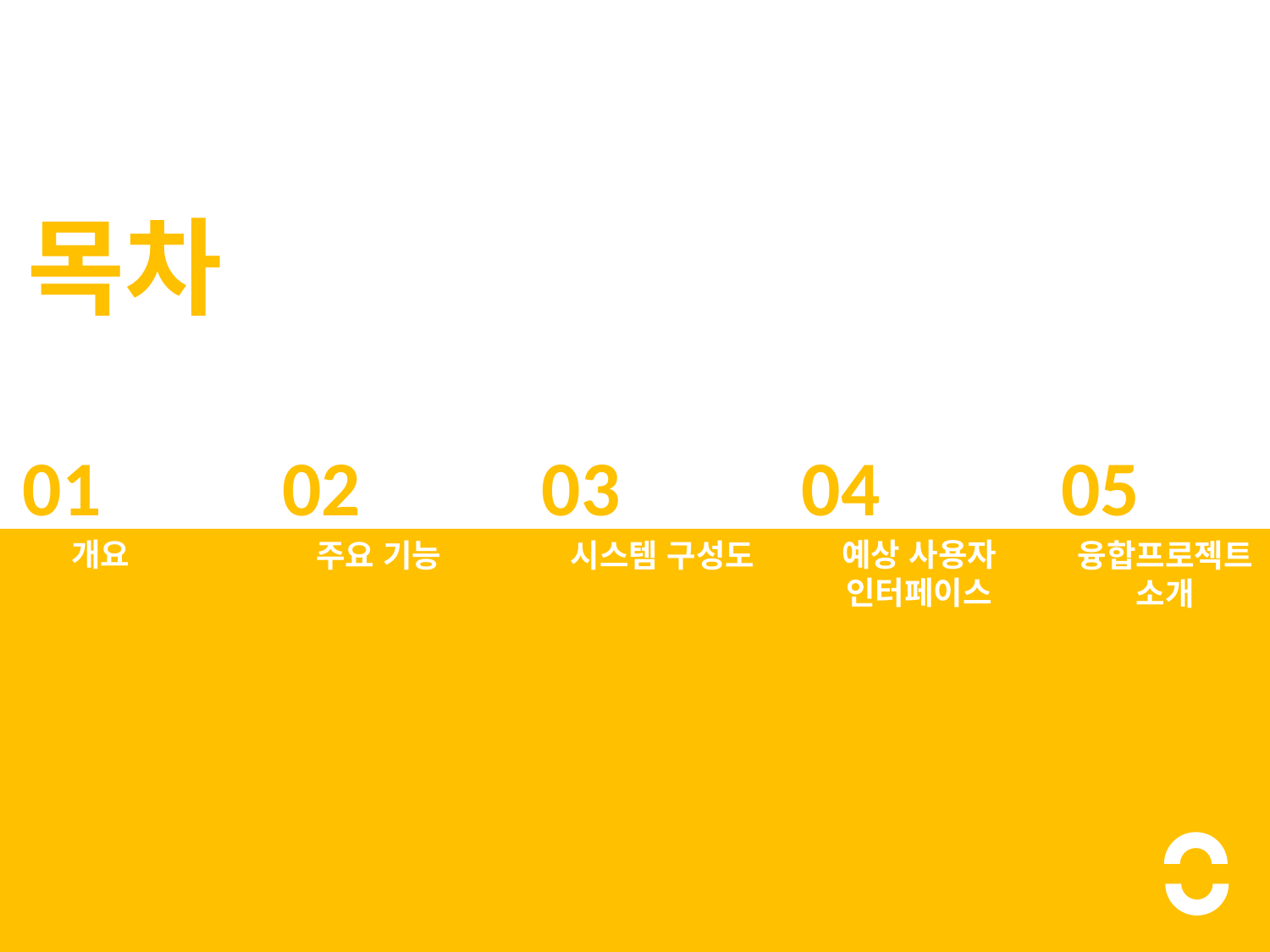

목차
01
02
04
05
03

개요
예상 사용자 인터페이스
주요 기능
시스템 구성도
융합프로젝트
소개